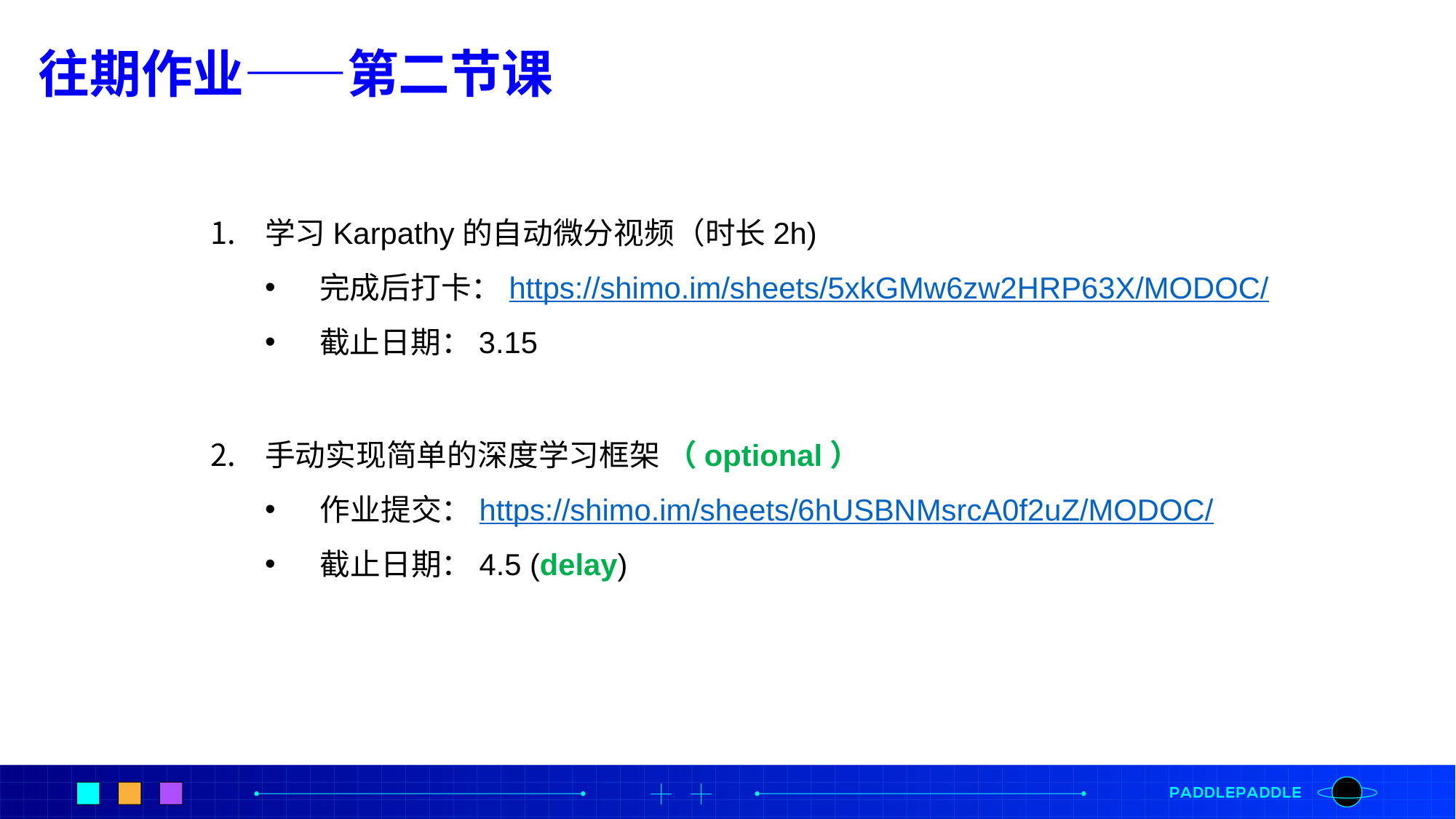

往期作业——第二节课
学习Karpathy的自动微分视频（时长2h)
完成后打卡：https://shimo.im/sheets/5xkGMw6zw2HRP63X/MODOC/
截止日期：3.15

手动实现简单的深度学习框架 （optional）
 作业提交：https://shimo.im/sheets/6hUSBNMsrcA0f2uZ/MODOC/
 截止日期：4.5 (delay)